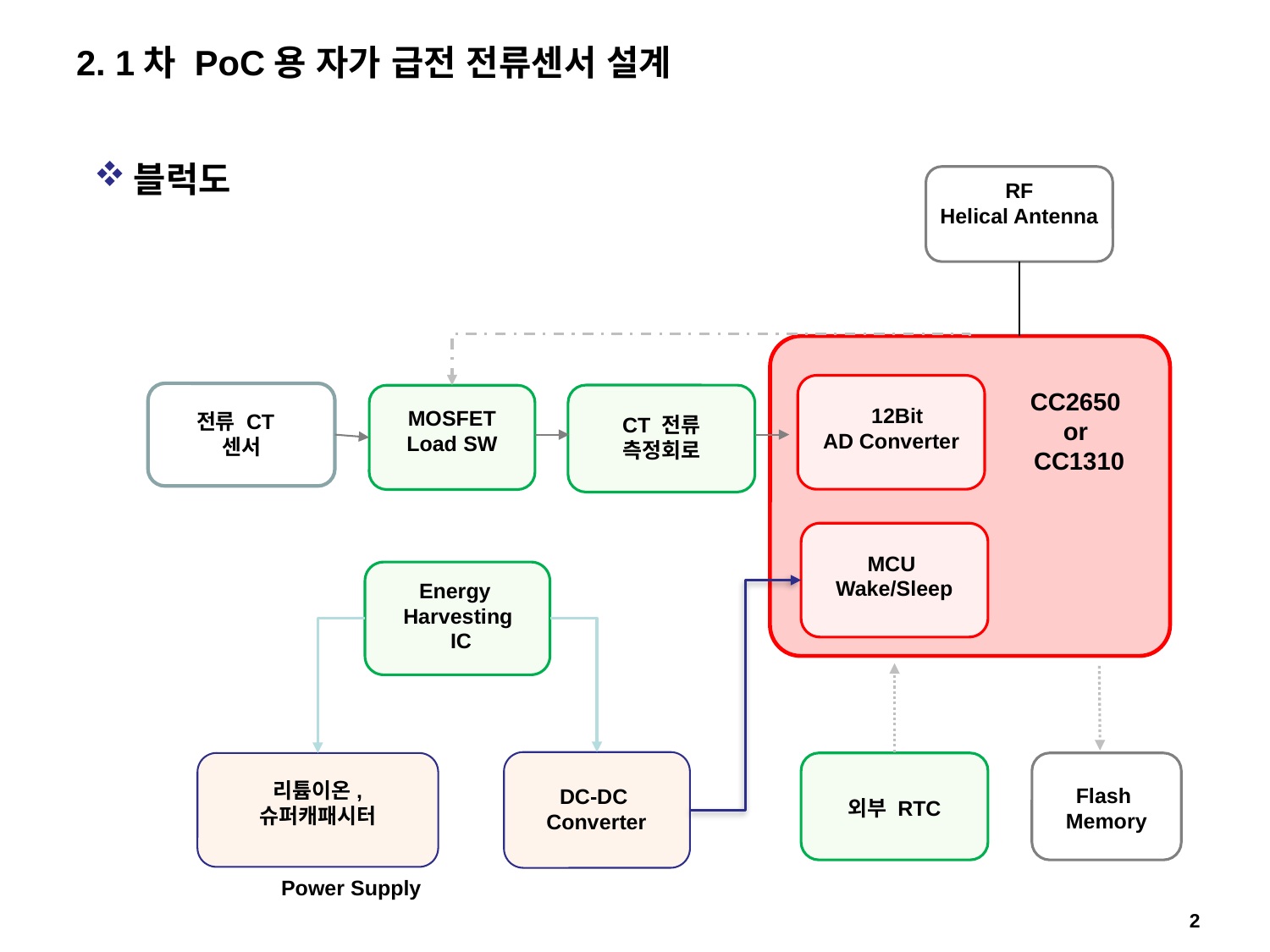

# 2. 1차 PoC용 자가 급전 전류센서 설계
블럭도

  RF
Helical Antenna

  12Bit
AD Converter
CC2650
or
CC1310

전류 CT
센서

CT 전류
측정회로

MOSFET
Load SW

MCU
Wake/Sleep

Energy
Harvesting
IC

DC-DC
Converter

리튬이온,
슈퍼캐패시터

외부 RTC

Flash
Memory
Power Supply